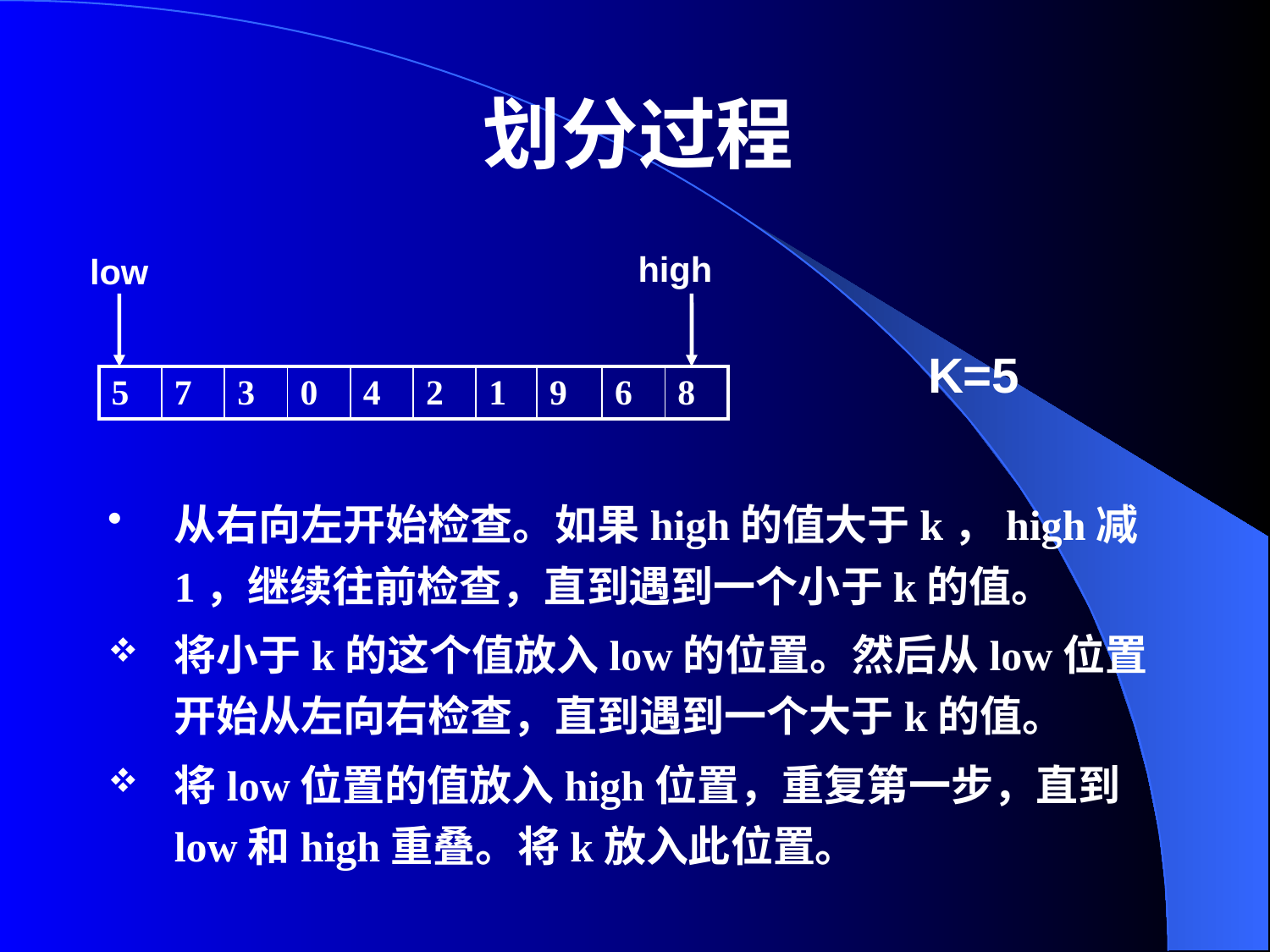

# 划分过程
high
low

K=5
| 5 | 7 | 3 | 0 | 4 | 2 | 1 | 9 | 6 | 8 |
| --- | --- | --- | --- | --- | --- | --- | --- | --- | --- |

从右向左开始检查。如果high的值大于k，high减1，继续往前检查，直到遇到一个小于k的值。
将小于k的这个值放入low的位置。然后从low位置开始从左向右检查，直到遇到一个大于k的值。
将low位置的值放入high位置，重复第一步，直到low和high重叠。将k放入此位置。